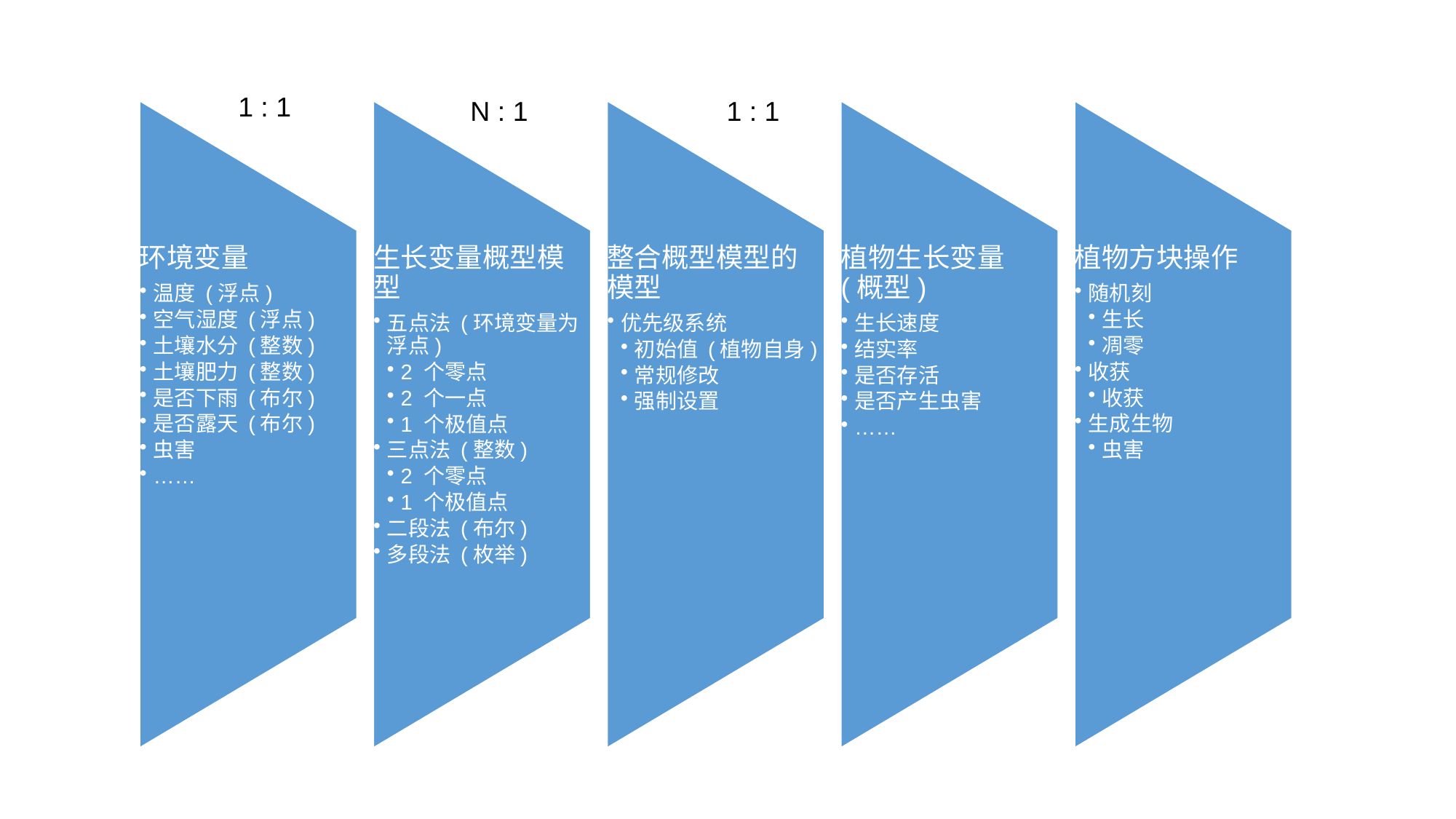

1 : 1
N : 1
1 : 1
环境变量
温度 (浮点)
空气湿度 (浮点)
土壤水分 (整数)
土壤肥力 (整数)
是否下雨 (布尔)
是否露天 (布尔)
虫害
……
生长变量概型模型
五点法 (环境变量为浮点)
2 个零点
2 个一点
1 个极值点
三点法 (整数)
2 个零点
1 个极值点
二段法 (布尔)
多段法 (枚举)
整合概型模型的模型
优先级系统
初始值 (植物自身)
常规修改
强制设置
植物生长变量 (概型)
生长速度
结实率
是否存活
是否产生虫害
……
植物方块操作
随机刻
生长
凋零
收获
收获
生成生物
虫害